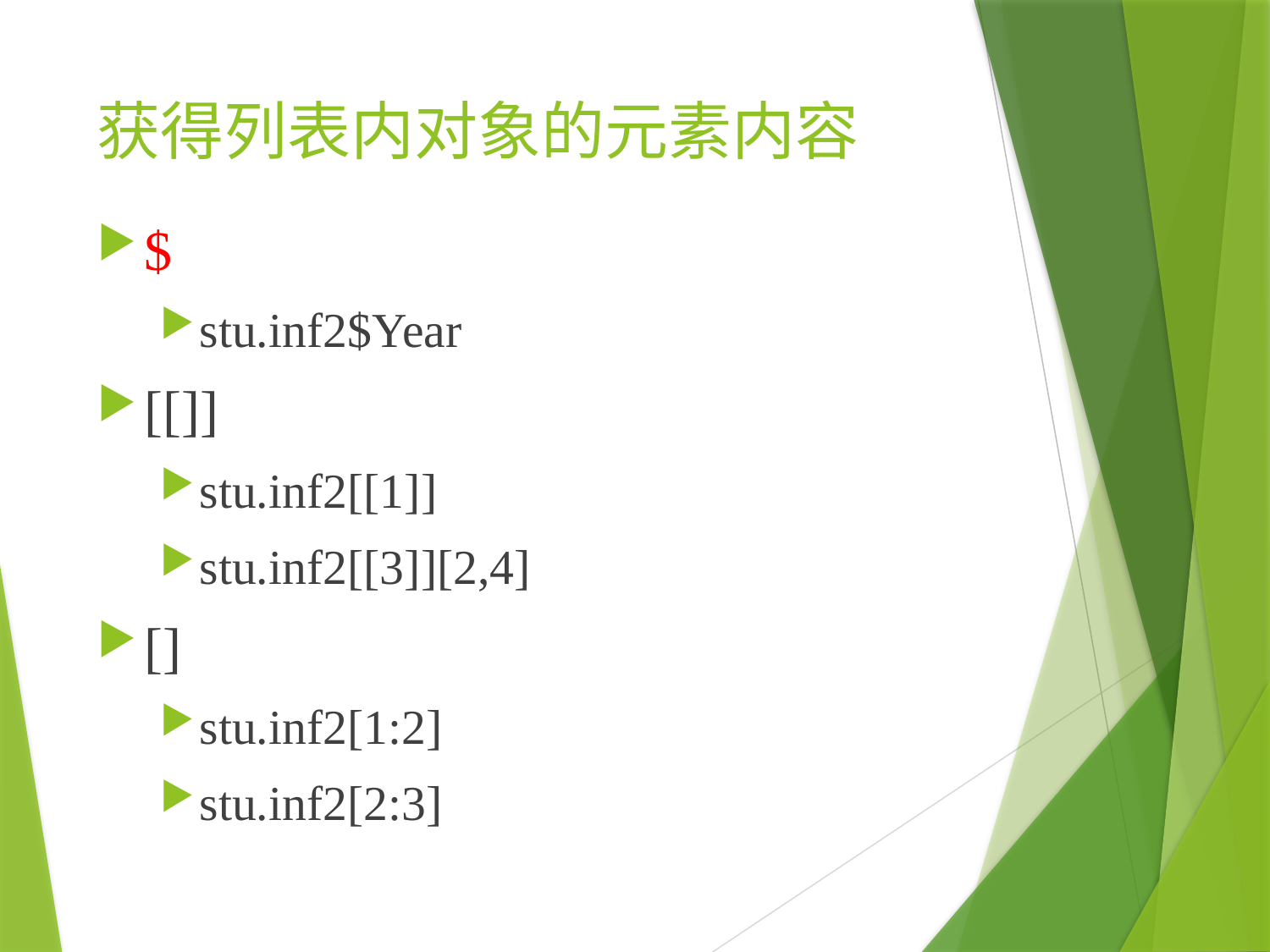

# 获得列表内对象的元素内容
$
stu.inf2$Year
[[]]
stu.inf2[[1]]
stu.inf2[[3]][2,4]
[]
stu.inf2[1:2]
stu.inf2[2:3]